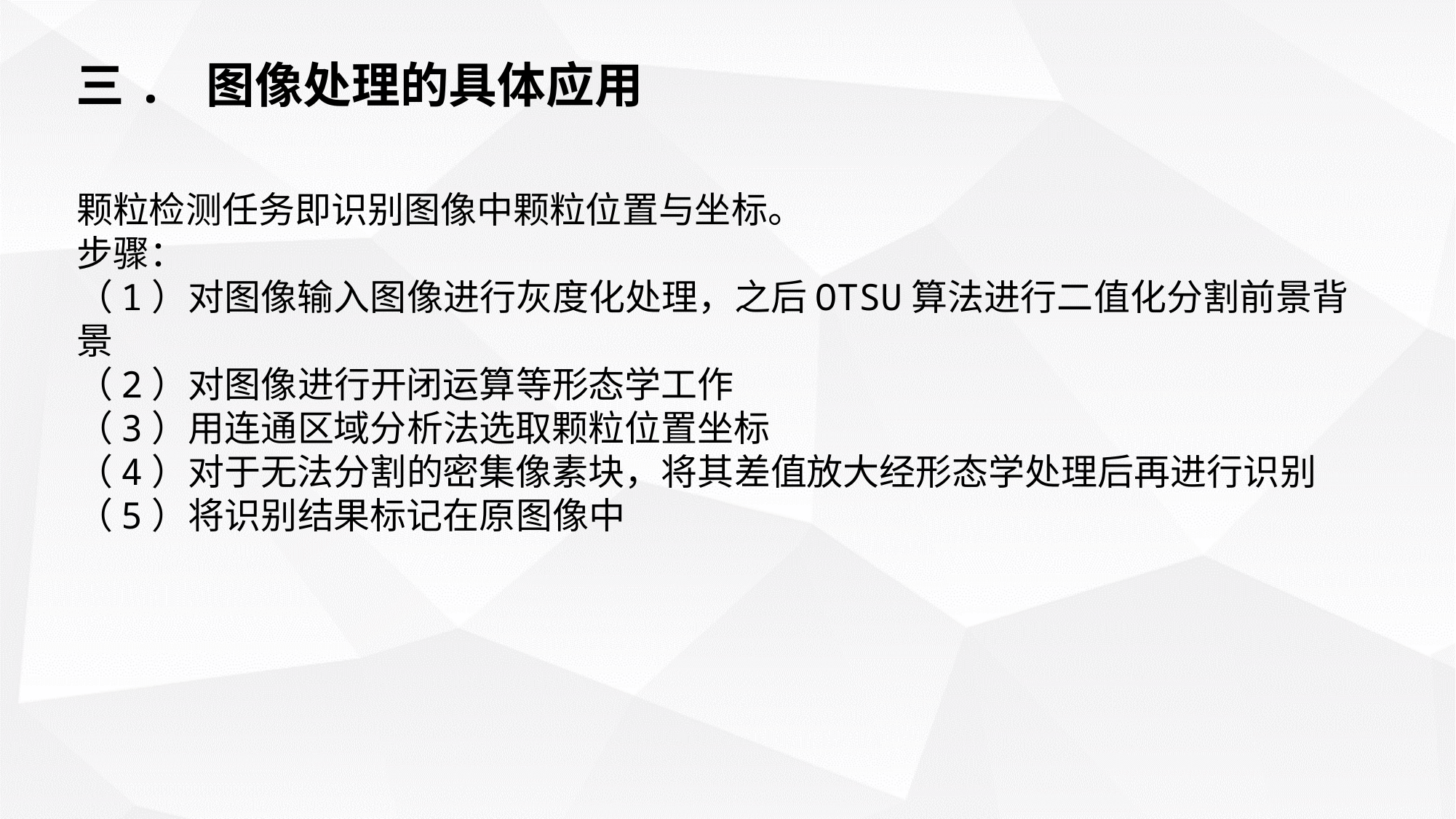

三. 图像处理的具体应用
颗粒检测任务即识别图像中颗粒位置与坐标。
步骤：
（1）对图像输入图像进行灰度化处理，之后OTSU算法进行二值化分割前景背景
（2）对图像进行开闭运算等形态学工作
（3）用连通区域分析法选取颗粒位置坐标
（4）对于无法分割的密集像素块，将其差值放大经形态学处理后再进行识别
（5）将识别结果标记在原图像中